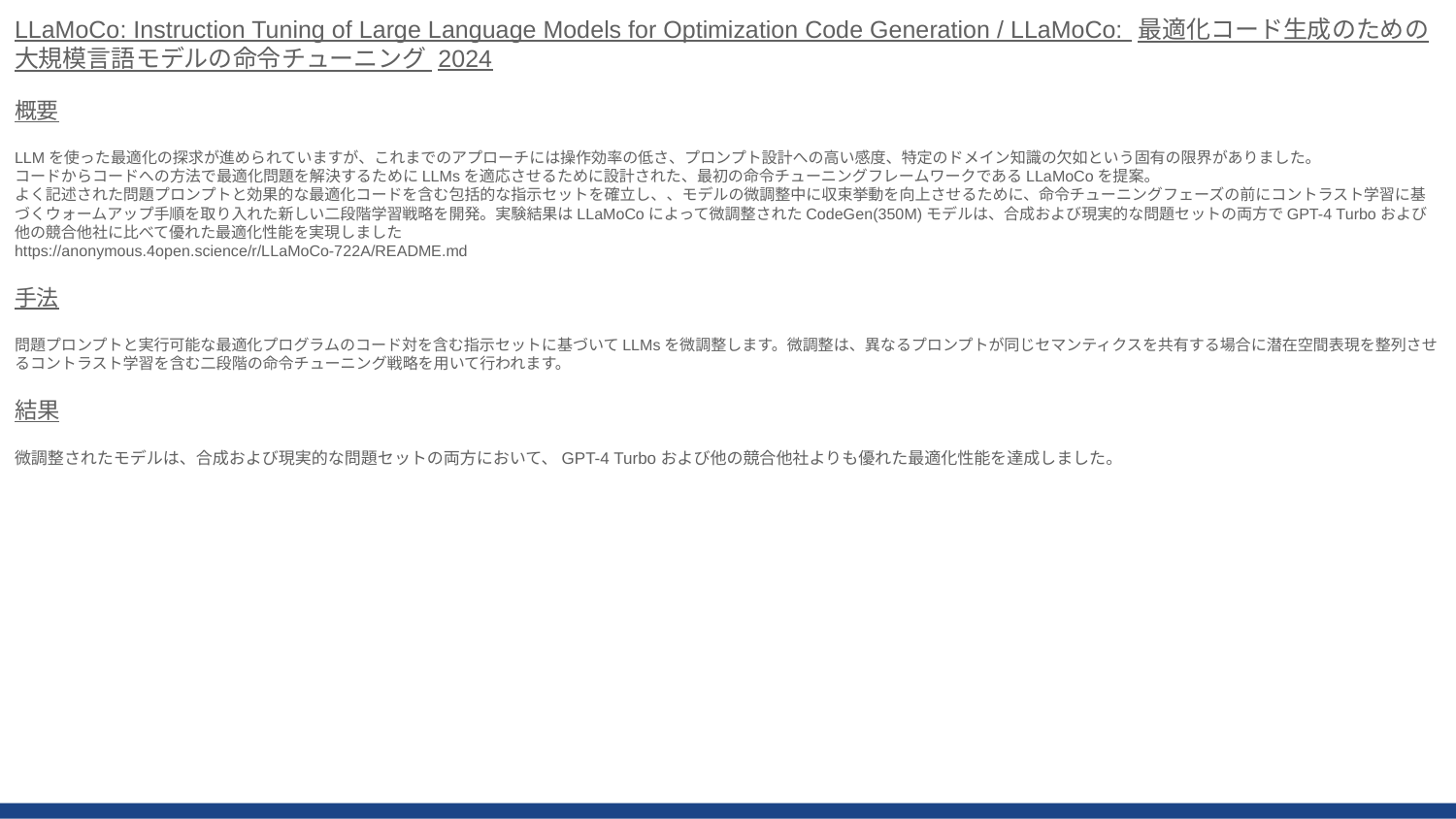

LLaMoCo: Instruction Tuning of Large Language Models for Optimization Code Generation / LLaMoCo: 最適化コード生成のための大規模言語モデルの命令チューニング 2024
概要
LLMを使った最適化の探求が進められていますが、これまでのアプローチには操作効率の低さ、プロンプト設計への高い感度、特定のドメイン知識の欠如という固有の限界がありました。
コードからコードへの方法で最適化問題を解決するためにLLMsを適応させるために設計された、最初の命令チューニングフレームワークであるLLaMoCoを提案。
よく記述された問題プロンプトと効果的な最適化コードを含む包括的な指示セットを確立し、、モデルの微調整中に収束挙動を向上させるために、命令チューニングフェーズの前にコントラスト学習に基づくウォームアップ手順を取り入れた新しい二段階学習戦略を開発。実験結果はLLaMoCoによって微調整されたCodeGen(350M)モデルは、合成および現実的な問題セットの両方でGPT-4 Turboおよび他の競合他社に比べて優れた最適化性能を実現しました
https://anonymous.4open.science/r/LLaMoCo-722A/README.md
手法
問題プロンプトと実行可能な最適化プログラムのコード対を含む指示セットに基づいてLLMsを微調整します。微調整は、異なるプロンプトが同じセマンティクスを共有する場合に潜在空間表現を整列させるコントラスト学習を含む二段階の命令チューニング戦略を用いて行われます。
結果
微調整されたモデルは、合成および現実的な問題セットの両方において、GPT-4 Turboおよび他の競合他社よりも優れた最適化性能を達成しました。